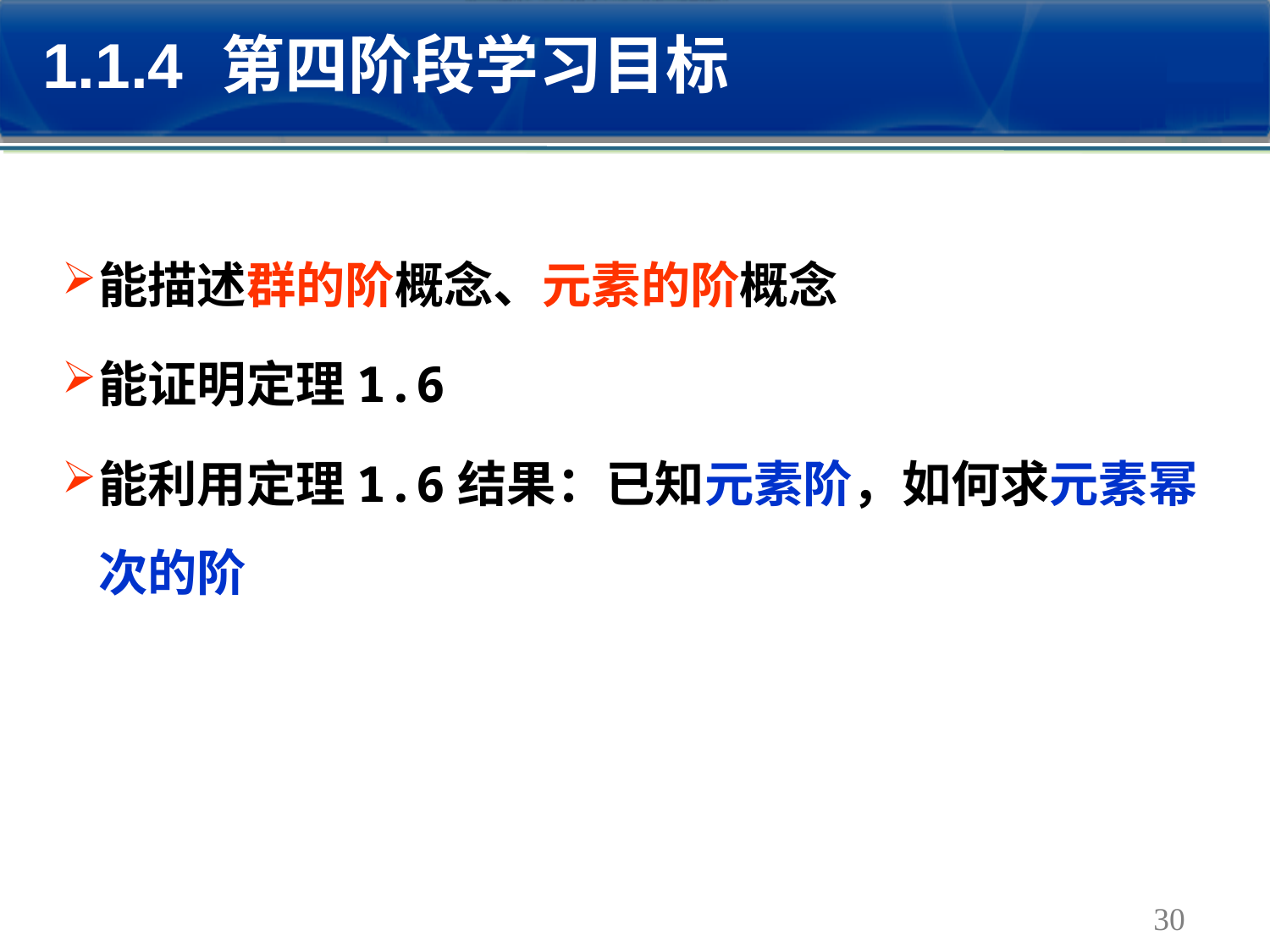

1.1.4 第四阶段学习目标
能描述群的阶概念、元素的阶概念
能证明定理1.6
能利用定理1.6结果：已知元素阶，如何求元素幂次的阶
30